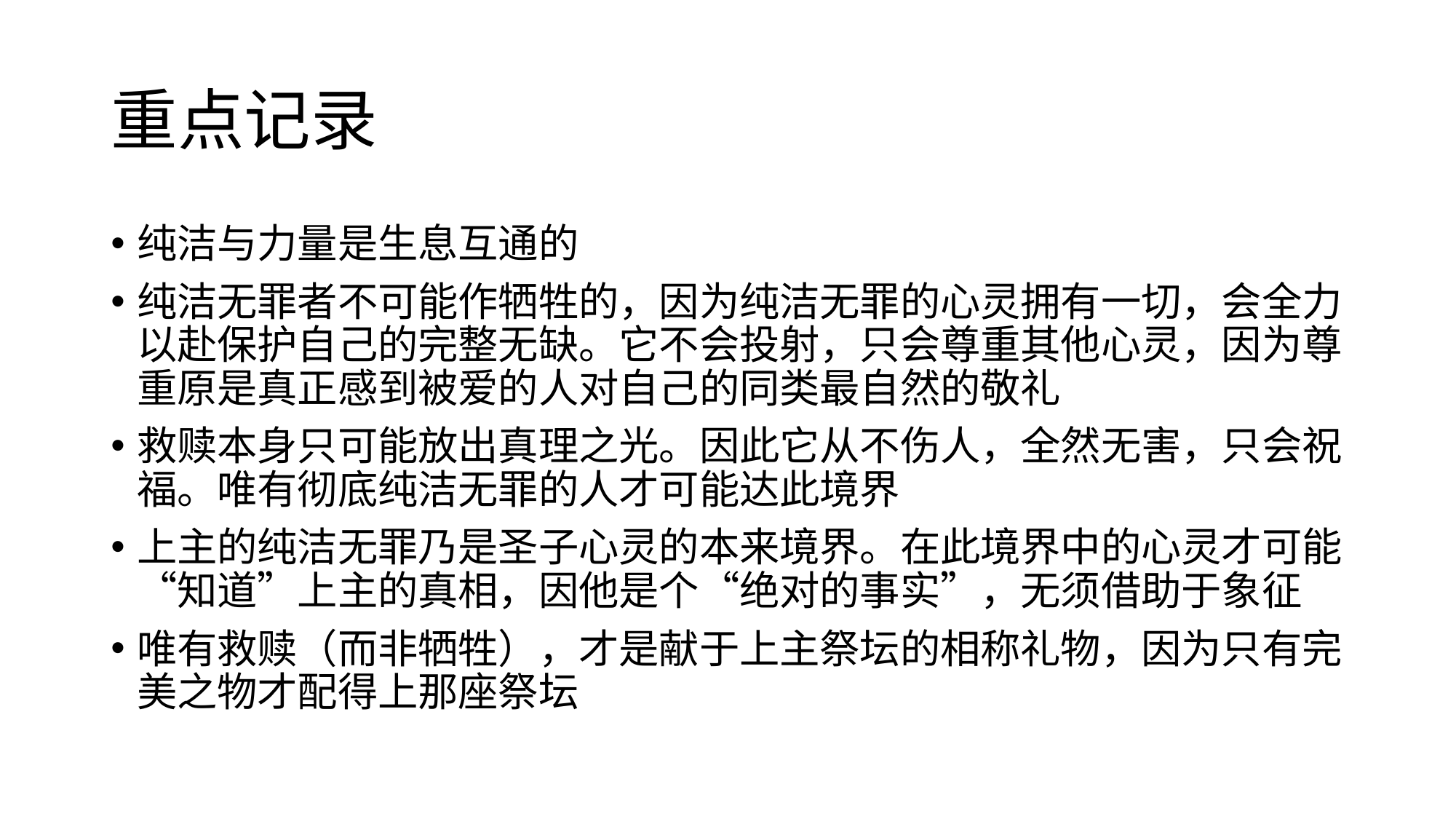

# 重点记录
纯洁与力量是生息互通的
纯洁无罪者不可能作牺牲的，因为纯洁无罪的心灵拥有一切，会全力以赴保护自己的完整无缺。它不会投射，只会尊重其他心灵，因为尊重原是真正感到被爱的人对自己的同类最自然的敬礼
救赎本身只可能放出真理之光。因此它从不伤人，全然无害，只会祝福。唯有彻底纯洁无罪的人才可能达此境界
上主的纯洁无罪乃是圣子心灵的本来境界。在此境界中的心灵才可能“知道”上主的真相，因他是个“绝对的事实”，无须借助于象征
唯有救赎（而非牺牲），才是献于上主祭坛的相称礼物，因为只有完美之物才配得上那座祭坛